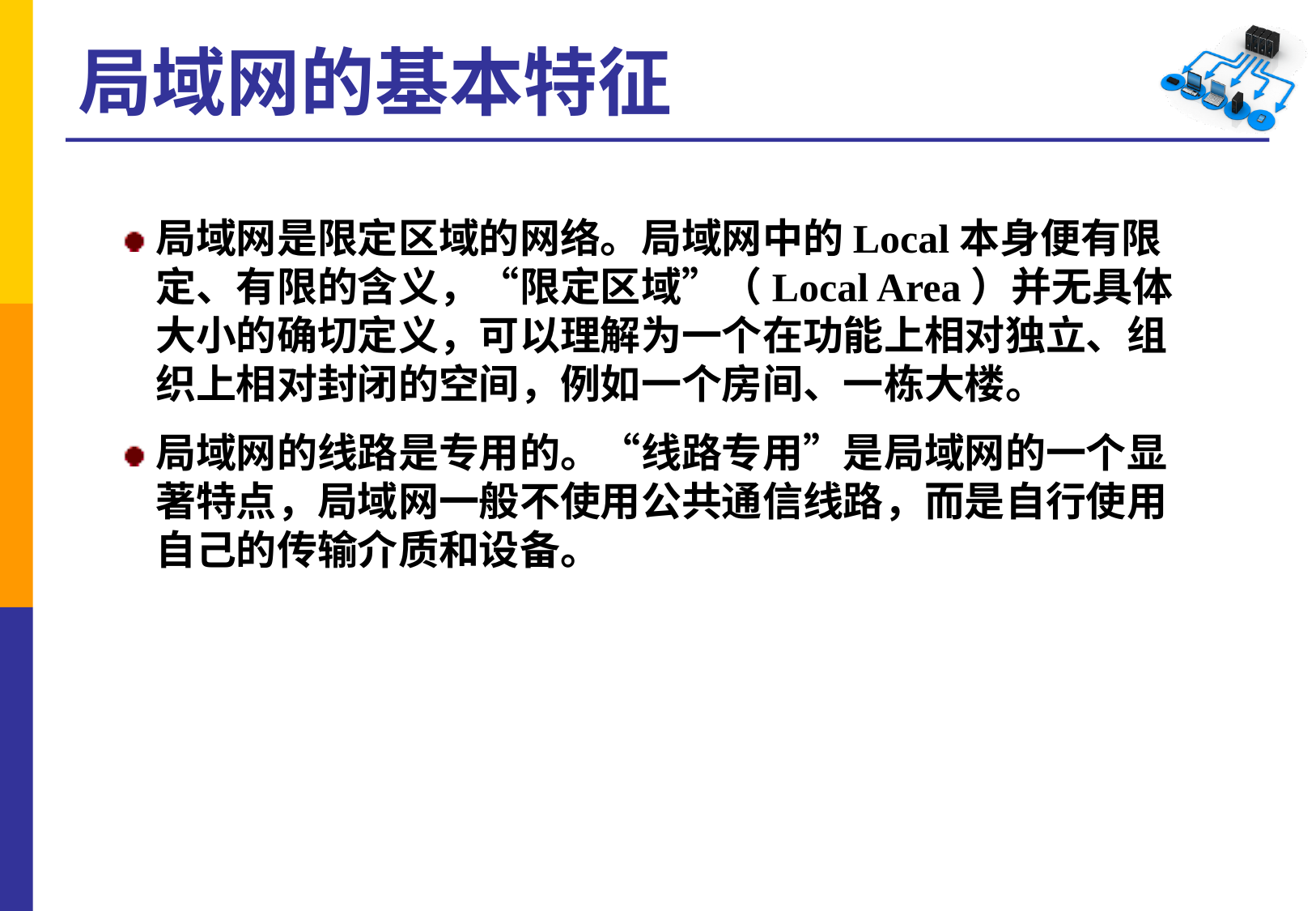

# 局域网的基本特征
局域网是限定区域的网络。局域网中的Local本身便有限定、有限的含义，“限定区域”（Local Area）并无具体大小的确切定义，可以理解为一个在功能上相对独立、组织上相对封闭的空间，例如一个房间、一栋大楼。
局域网的线路是专用的。“线路专用”是局域网的一个显著特点，局域网一般不使用公共通信线路，而是自行使用自己的传输介质和设备。